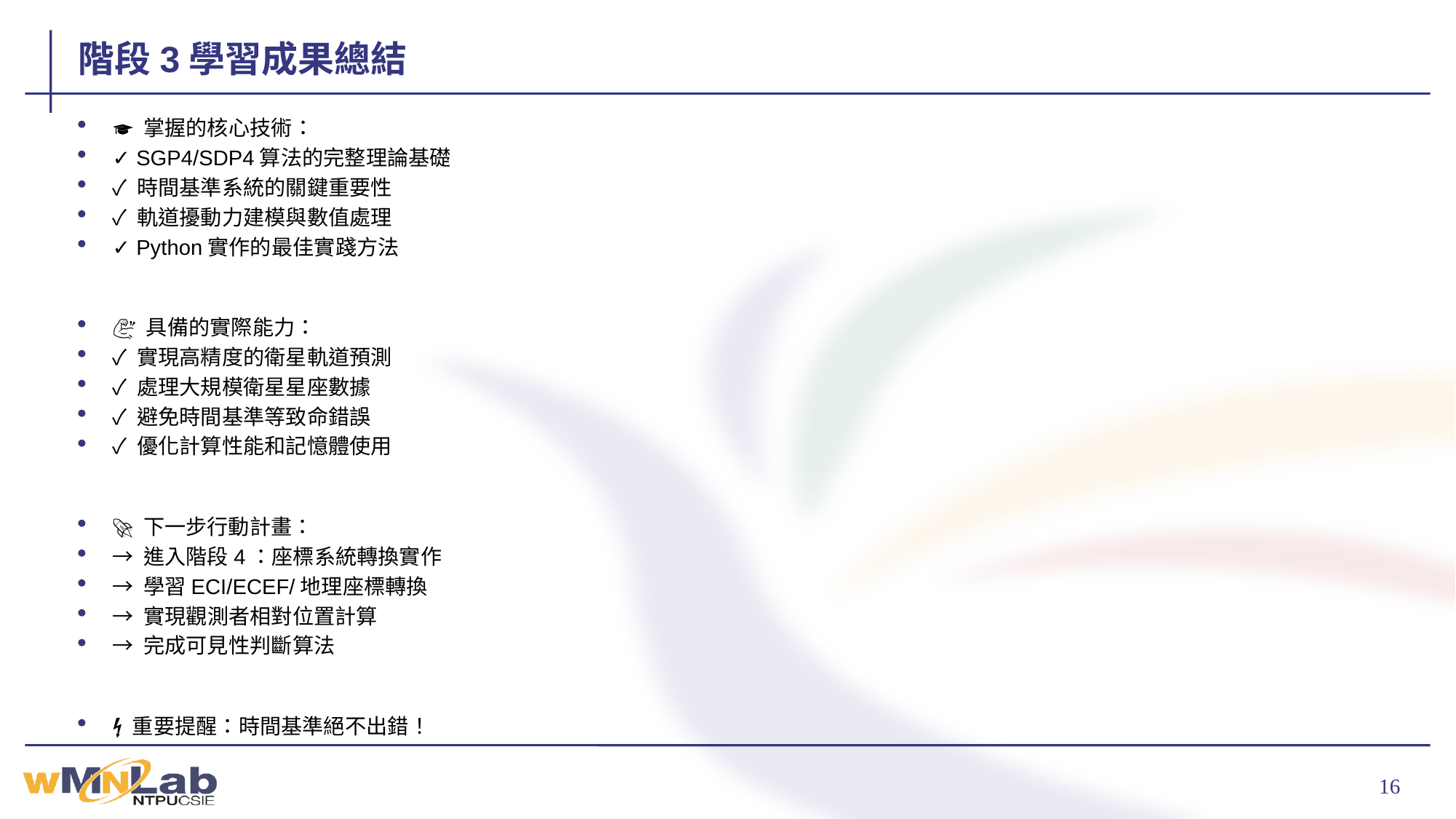

# 階段3學習成果總結
🎓 掌握的核心技術：
✓ SGP4/SDP4算法的完整理論基礎
✓ 時間基準系統的關鍵重要性
✓ 軌道擾動力建模與數值處理
✓ Python實作的最佳實踐方法

💪 具備的實際能力：
✓ 實現高精度的衛星軌道預測
✓ 處理大規模衛星星座數據
✓ 避免時間基準等致命錯誤
✓ 優化計算性能和記憶體使用

🚀 下一步行動計畫：
→ 進入階段4：座標系統轉換實作
→ 學習ECI/ECEF/地理座標轉換
→ 實現觀測者相對位置計算
→ 完成可見性判斷算法

⚡ 重要提醒：時間基準絕不出錯！